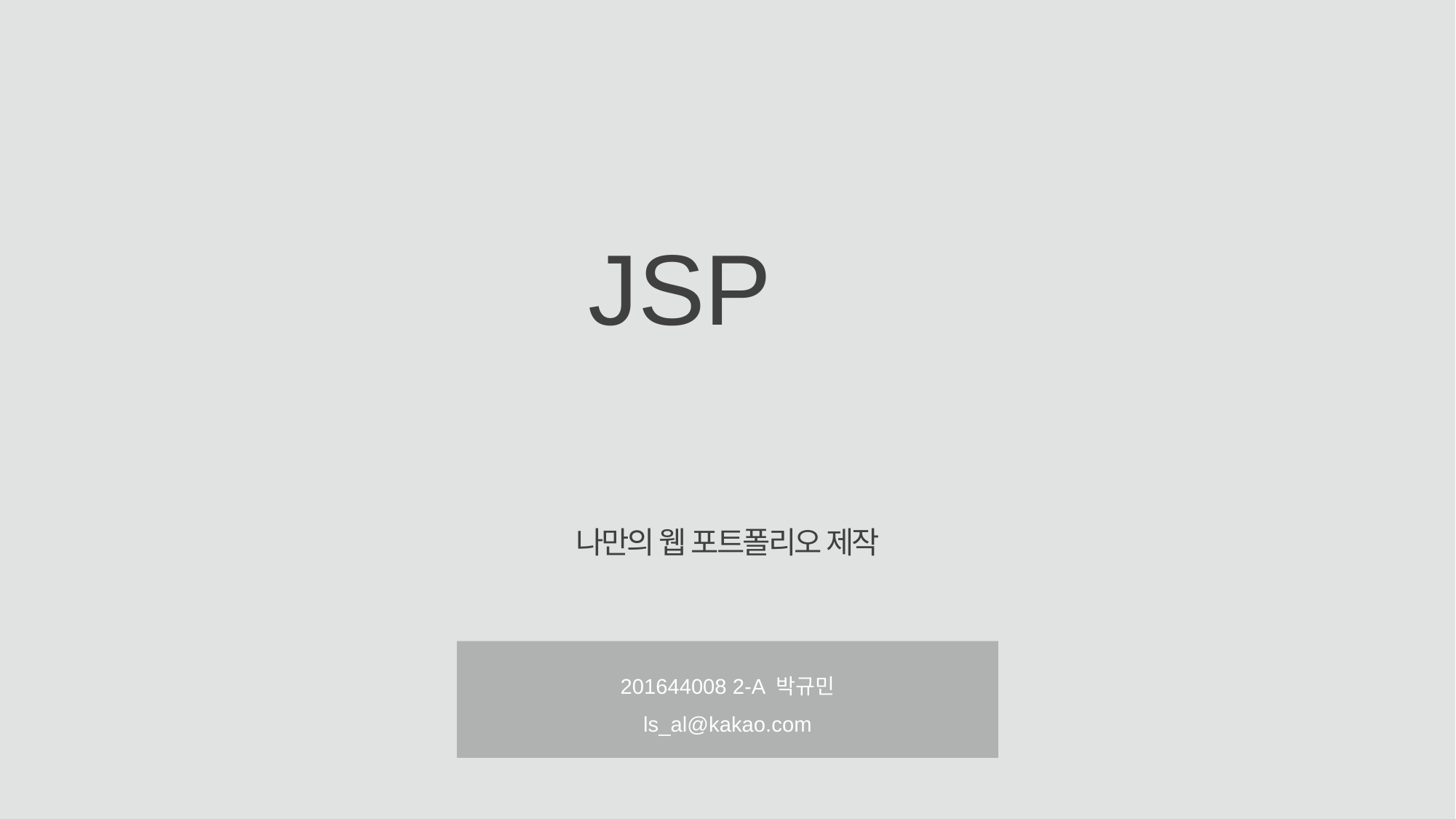

JSP
나만의 웹 포트폴리오 제작

201644008 2-A 박규민
ls_al@kakao.com